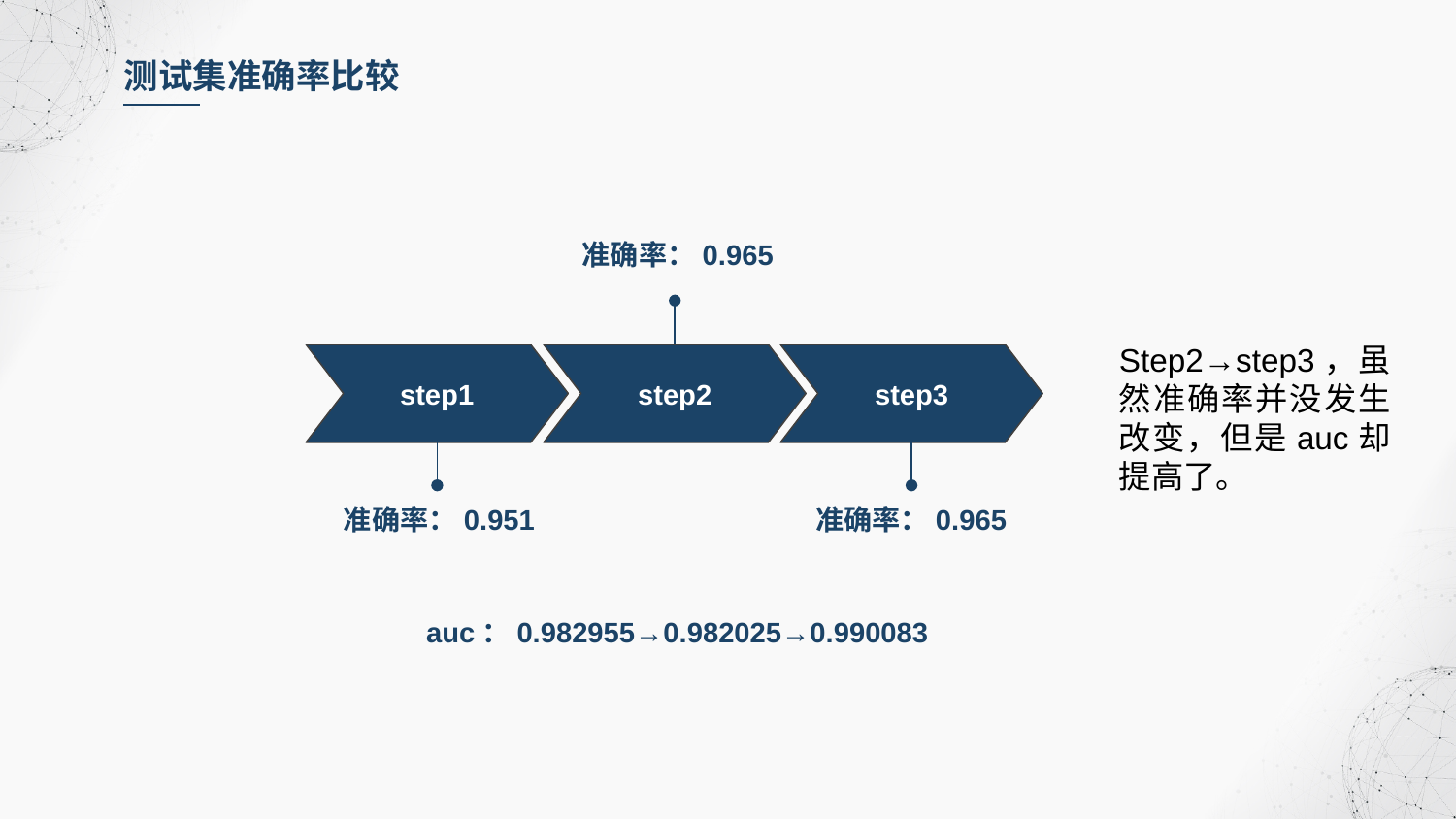

测试集准确率比较
准确率：0.965
Step2→step3，虽然准确率并没发生改变，但是auc却提高了。
step1
step2
step3
准确率：0.951
准确率：0.965
auc：0.982955→0.982025→0.990083